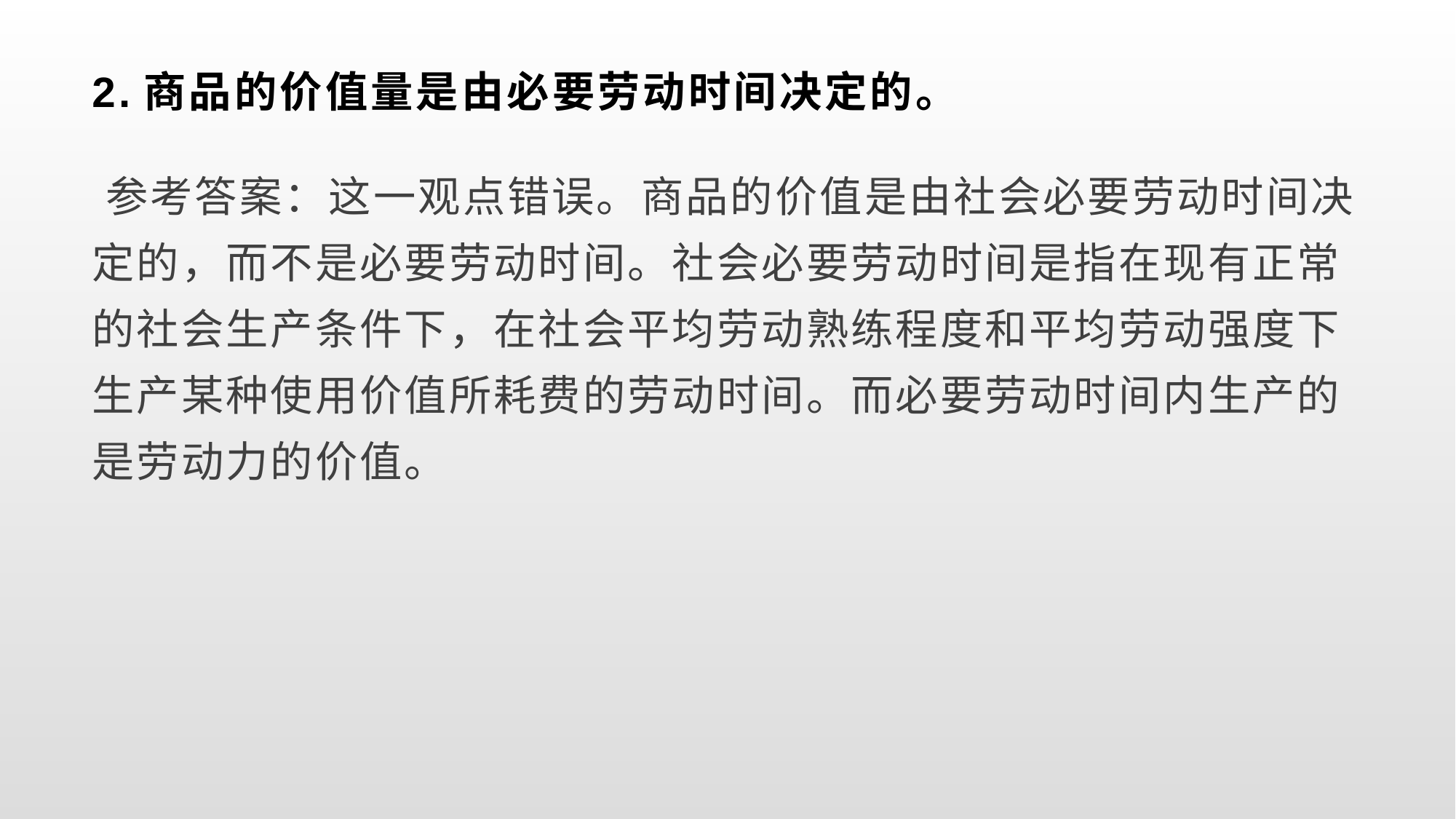

# 2.商品的价值量是由必要劳动时间决定的。
 参考答案：这一观点错误。商品的价值是由社会必要劳动时间决定的，而不是必要劳动时间。社会必要劳动时间是指在现有正常的社会生产条件下，在社会平均劳动熟练程度和平均劳动强度下生产某种使用价值所耗费的劳动时间。而必要劳动时间内生产的是劳动力的价值。